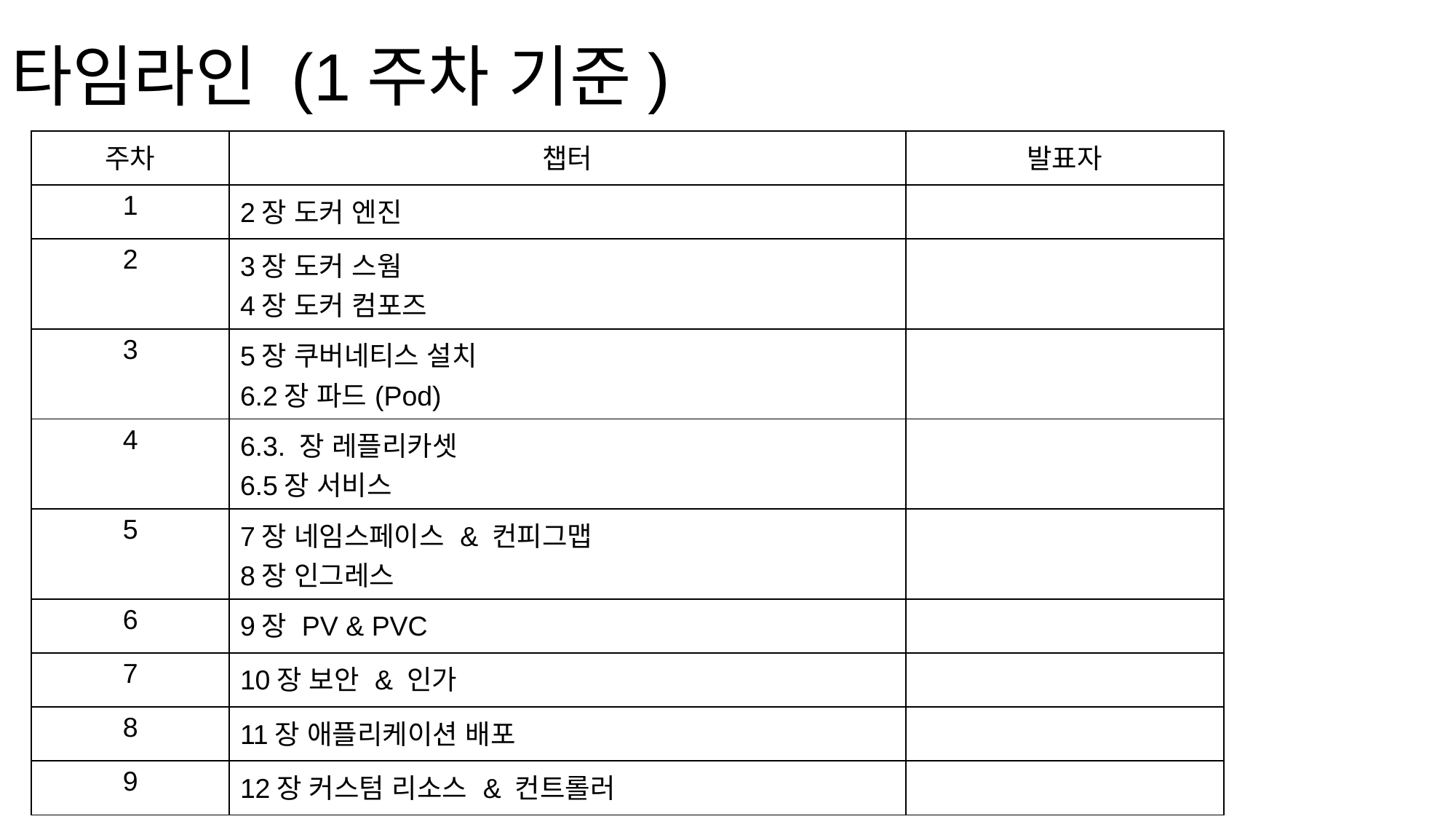

# 타임라인 (1주차 기준)
| 주차 | 챕터 | 발표자 |
| --- | --- | --- |
| 1 | 2장 도커 엔진 |  |
| 2 | 3장 도커 스웜 4장 도커 컴포즈 |  |
| 3 | 5장 쿠버네티스 설치 6.2장 파드(Pod) |  |
| 4 | 6.3. 장 레플리카셋 6.5장 서비스 |  |
| 5 | 7장 네임스페이스 & 컨피그맵 8장 인그레스 |  |
| 6 | 9장 PV & PVC |  |
| 7 | 10장 보안 & 인가 |  |
| 8 | 11장 애플리케이션 배포 |  |
| 9 | 12장 커스텀 리소스 & 컨트롤러 |  |